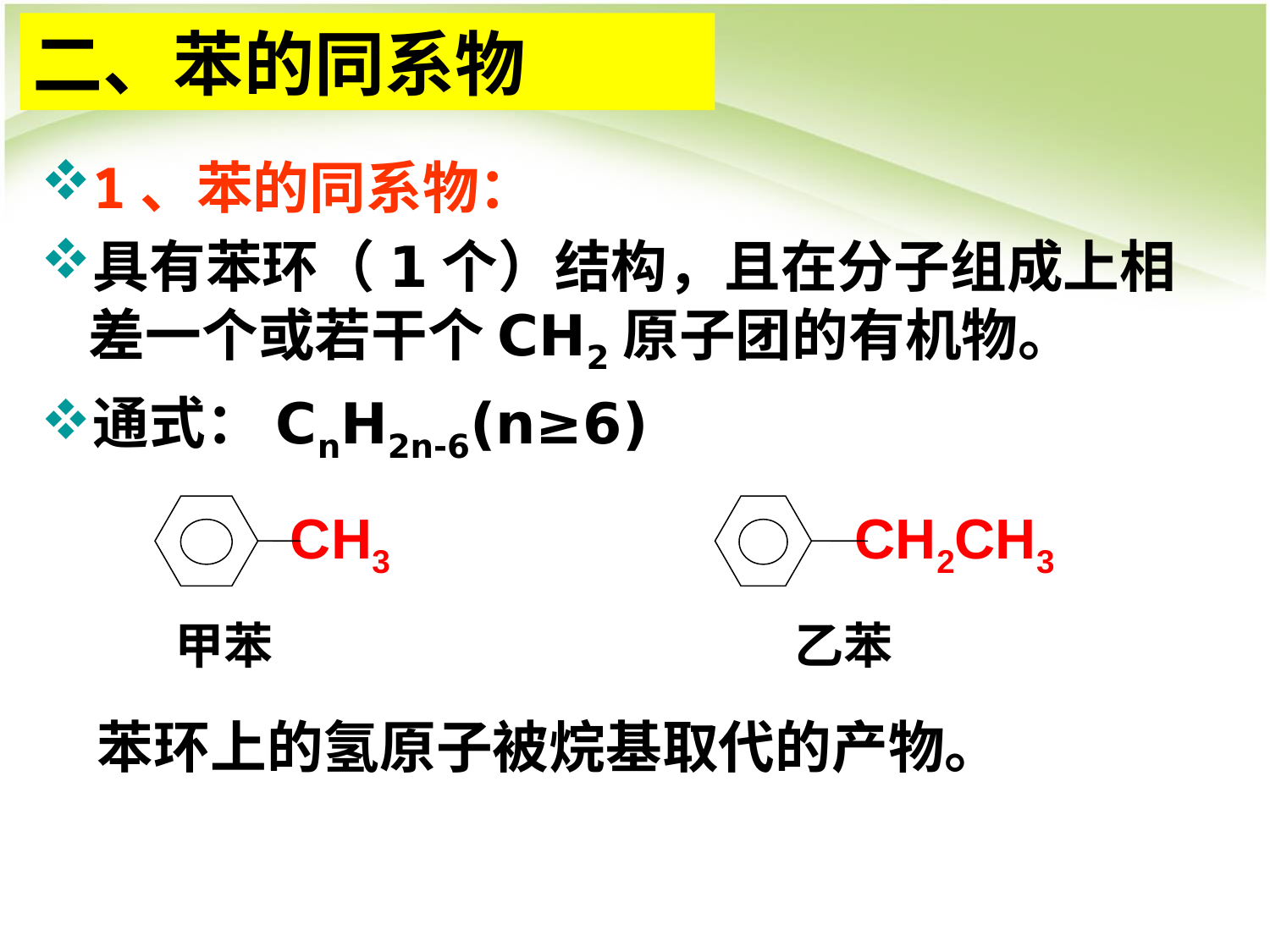

二、苯的同系物
1、苯的同系物：
具有苯环（1个）结构，且在分子组成上相差一个或若干个CH2原子团的有机物。
通式：CnH2n-6(n≥6)

CH3

CH2CH3

甲苯
乙苯
苯环上的氢原子被烷基取代的产物。